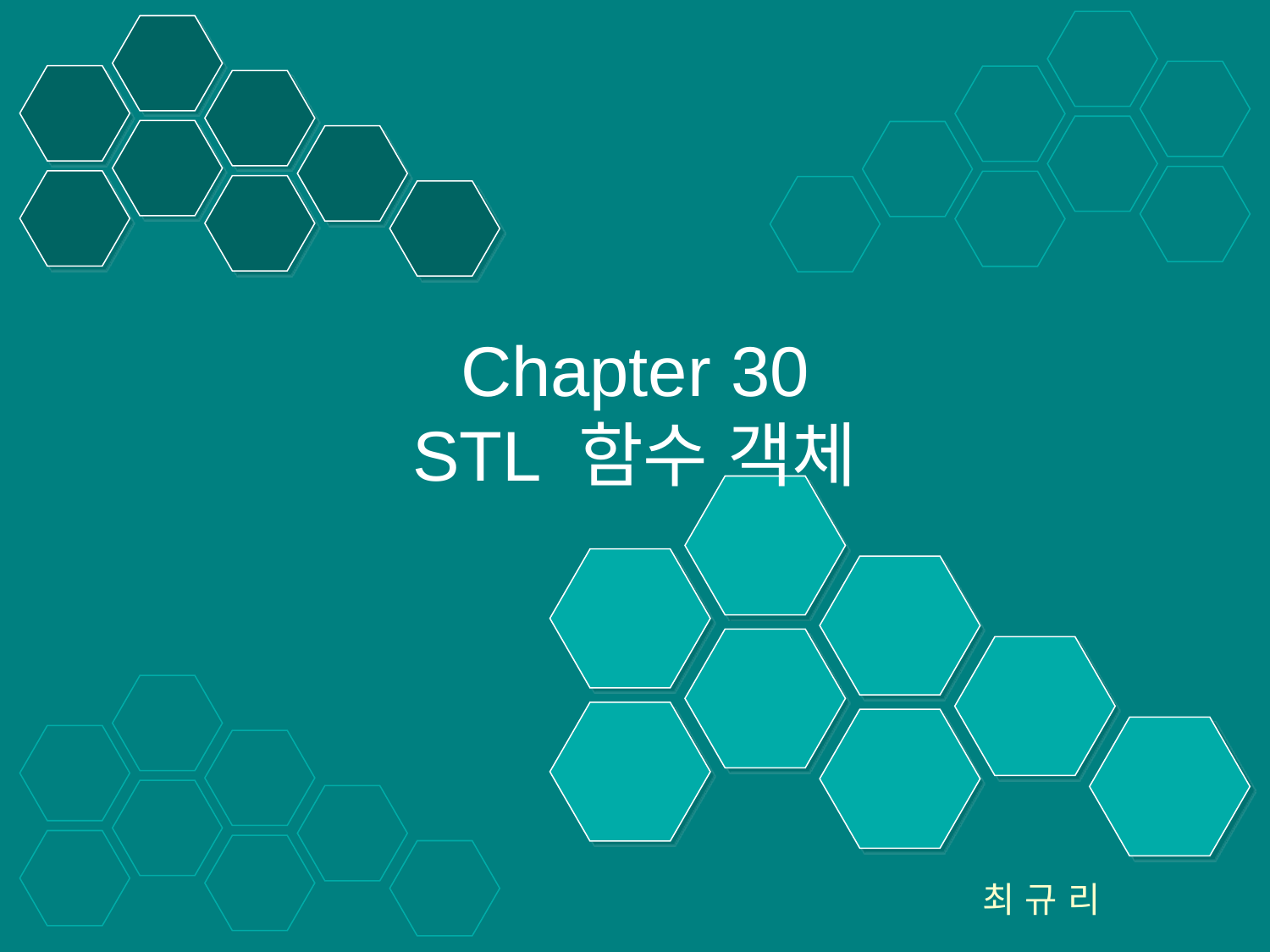

# Chapter 30 STL 함수 객체
최 규 리